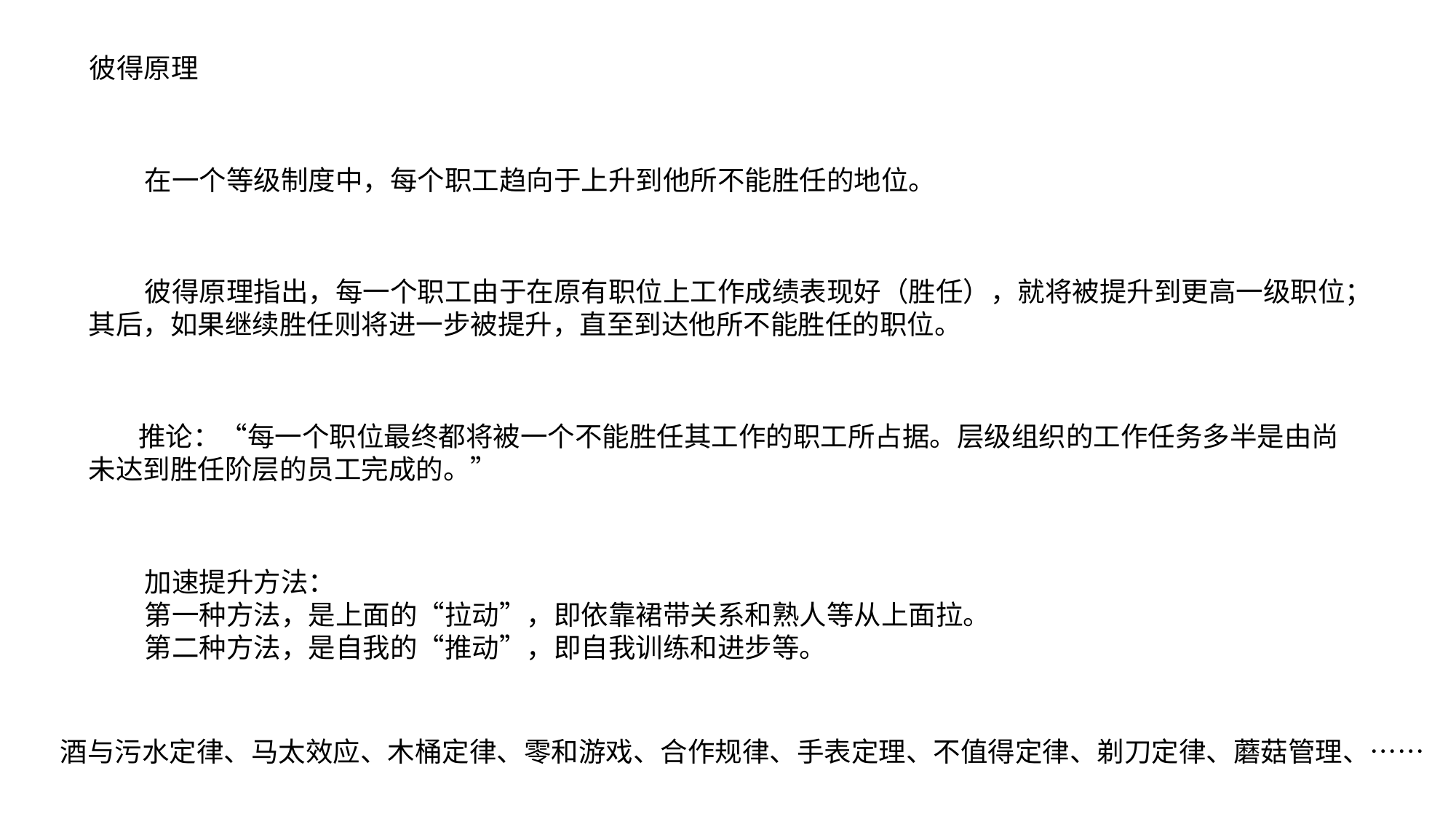

彼得原理
        在一个等级制度中，每个职工趋向于上升到他所不能胜任的地位。
        彼得原理指出，每一个职工由于在原有职位上工作成绩表现好（胜任），就将被提升到更高一级职位；其后，如果继续胜任则将进一步被提升，直至到达他所不能胜任的职位。
       推论：“每一个职位最终都将被一个不能胜任其工作的职工所占据。层级组织的工作任务多半是由尚未达到胜任阶层的员工完成的。”
        加速提升方法：
        第一种方法，是上面的“拉动”，即依靠裙带关系和熟人等从上面拉。
        第二种方法，是自我的“推动”，即自我训练和进步等。
酒与污水定律、马太效应、木桶定律、零和游戏、合作规律、手表定理、不值得定律、剃刀定律、蘑菇管理、……